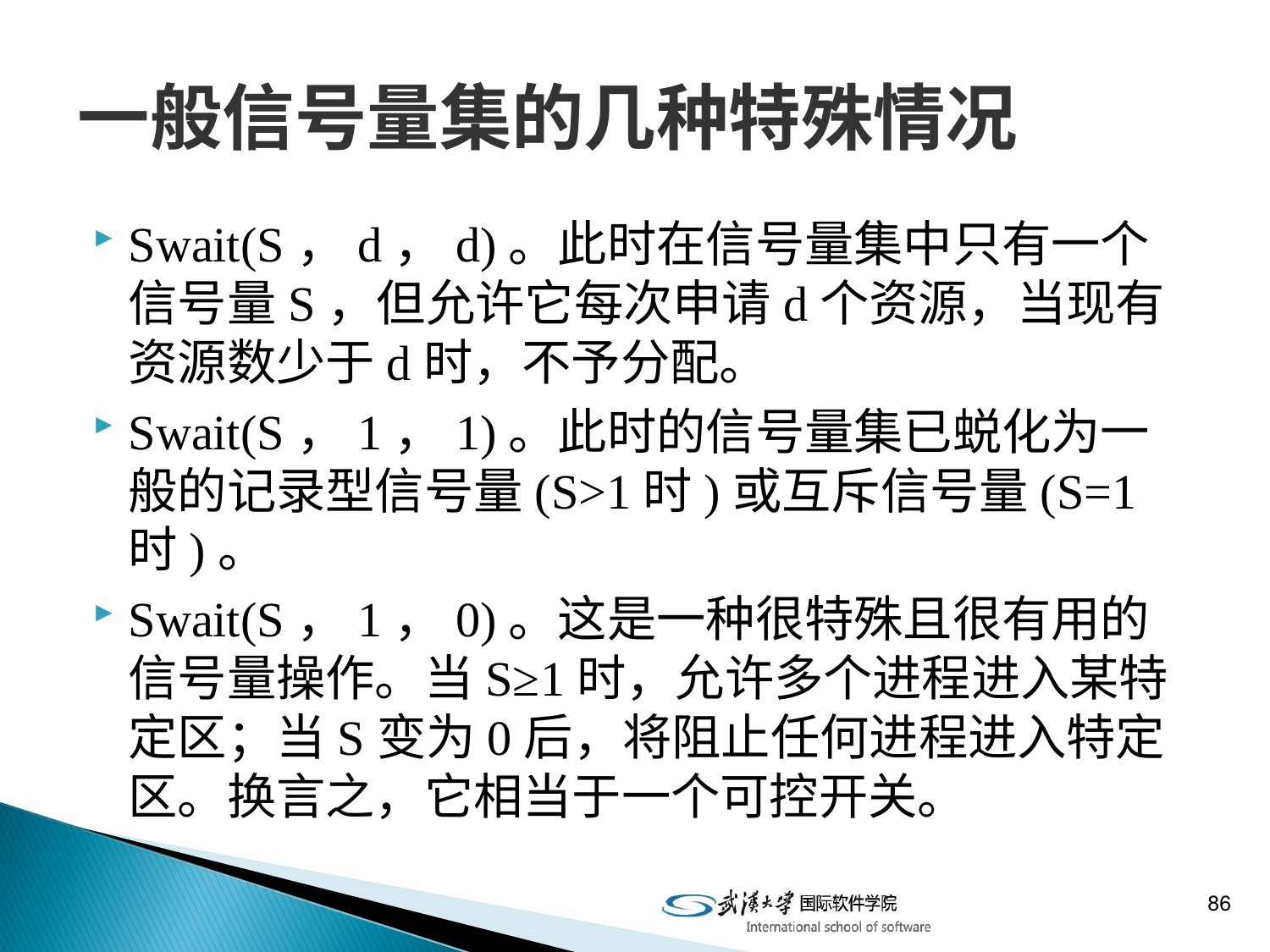

# 一般信号量集的几种特殊情况
Swait(S，d，d)。此时在信号量集中只有一个信号量S，但允许它每次申请d个资源，当现有资源数少于d时，不予分配。
Swait(S，1，1)。此时的信号量集已蜕化为一般的记录型信号量(S>1时)或互斥信号量(S=1时)。
Swait(S，1，0)。这是一种很特殊且很有用的信号量操作。当S≥1时，允许多个进程进入某特定区；当S变为0后，将阻止任何进程进入特定区。换言之，它相当于一个可控开关。